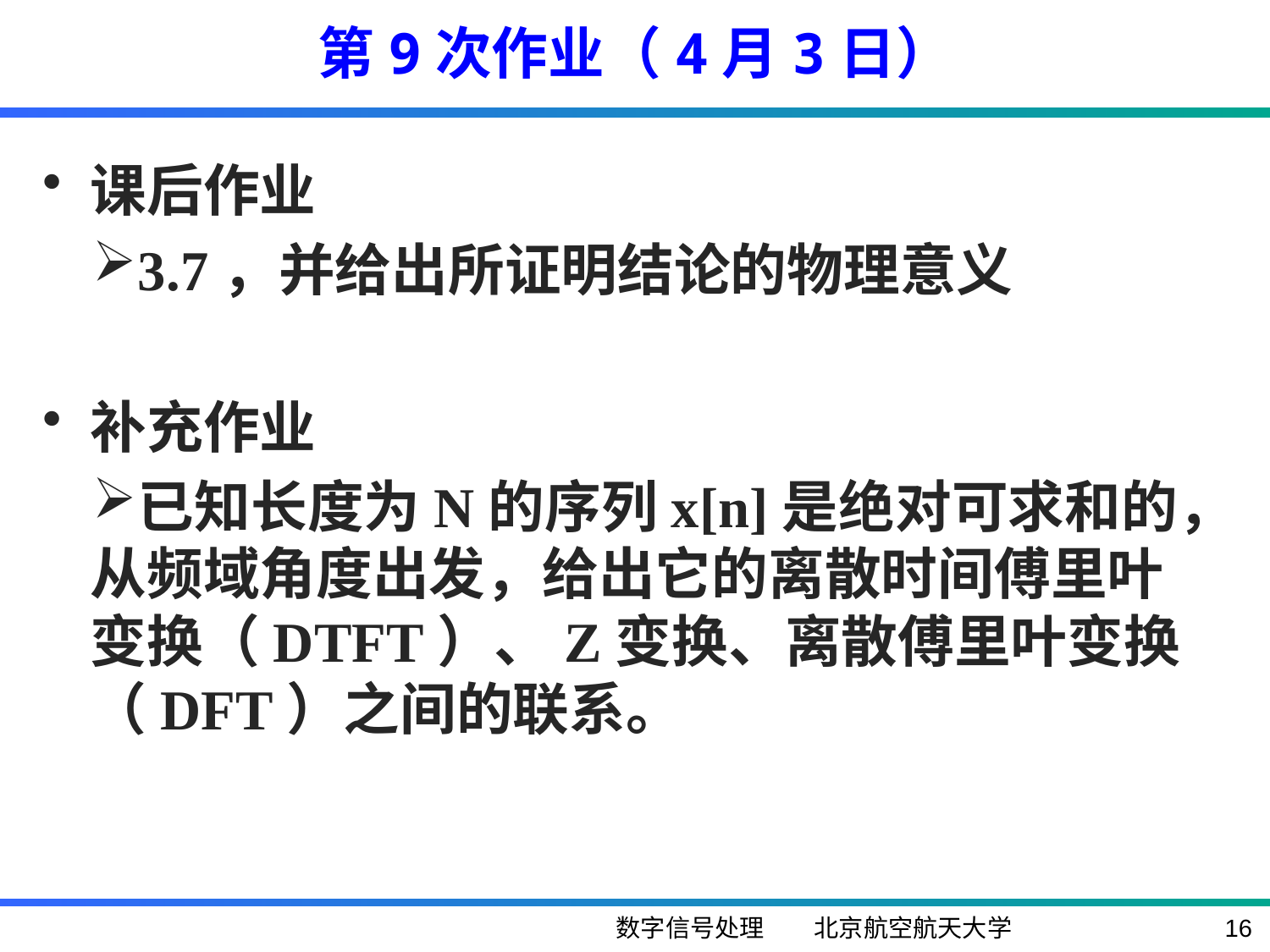

第9次作业（4月3日）
课后作业
3.7，并给出所证明结论的物理意义

补充作业
已知长度为N的序列x[n]是绝对可求和的，从频域角度出发，给出它的离散时间傅里叶变换（DTFT）、Z变换、离散傅里叶变换（DFT）之间的联系。

数字信号处理         北京航空航天大学
16